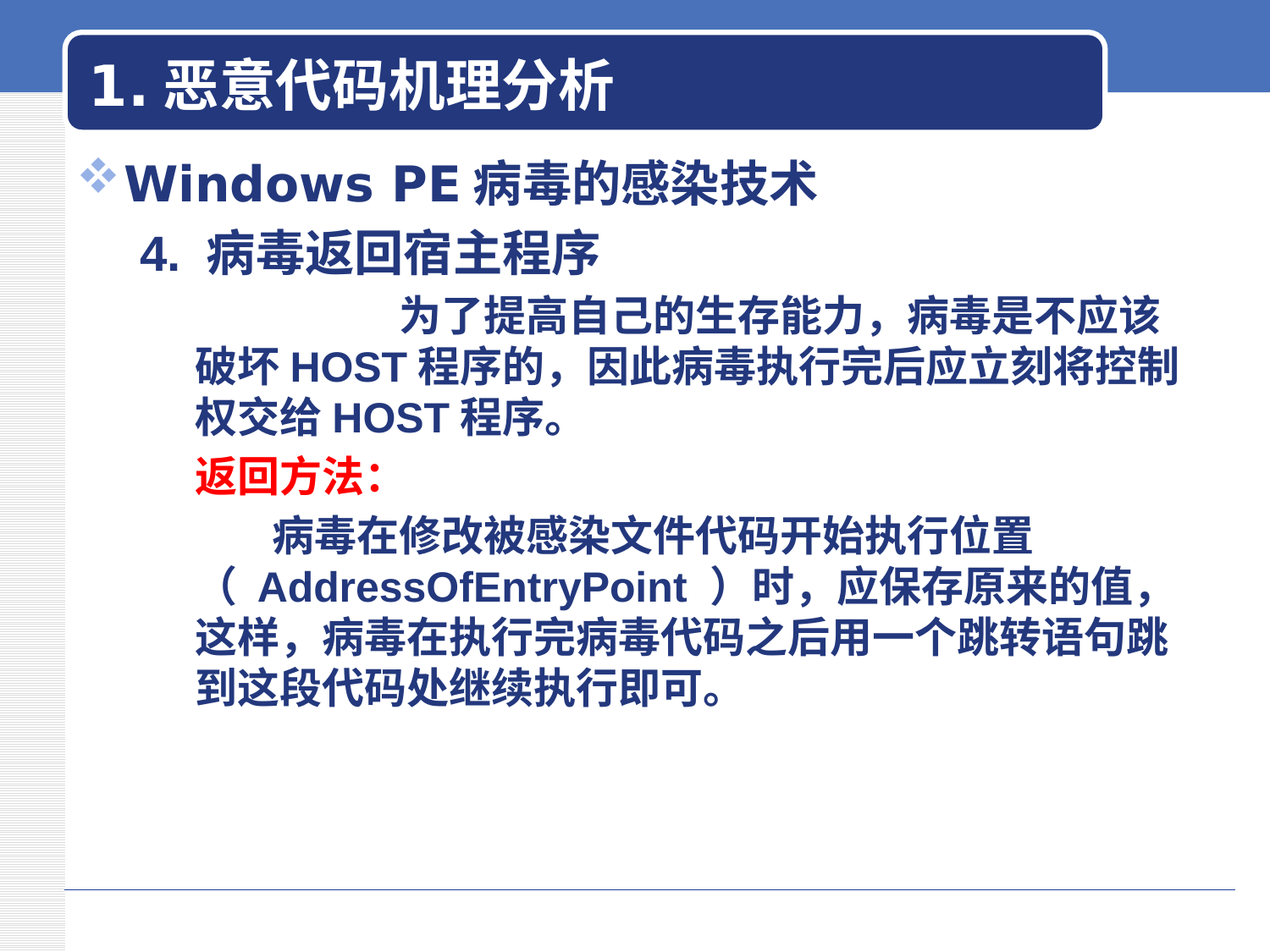

# 1.恶意代码机理分析
Windows PE病毒的感染技术
4. 病毒返回宿主程序
	       为了提高自己的生存能力，病毒是不应该破坏HOST程序的，因此病毒执行完后应立刻将控制权交给HOST程序。
返回方法：
       病毒在修改被感染文件代码开始执行位置（ AddressOfEntryPoint ）时，应保存原来的值，这样，病毒在执行完病毒代码之后用一个跳转语句跳到这段代码处继续执行即可。